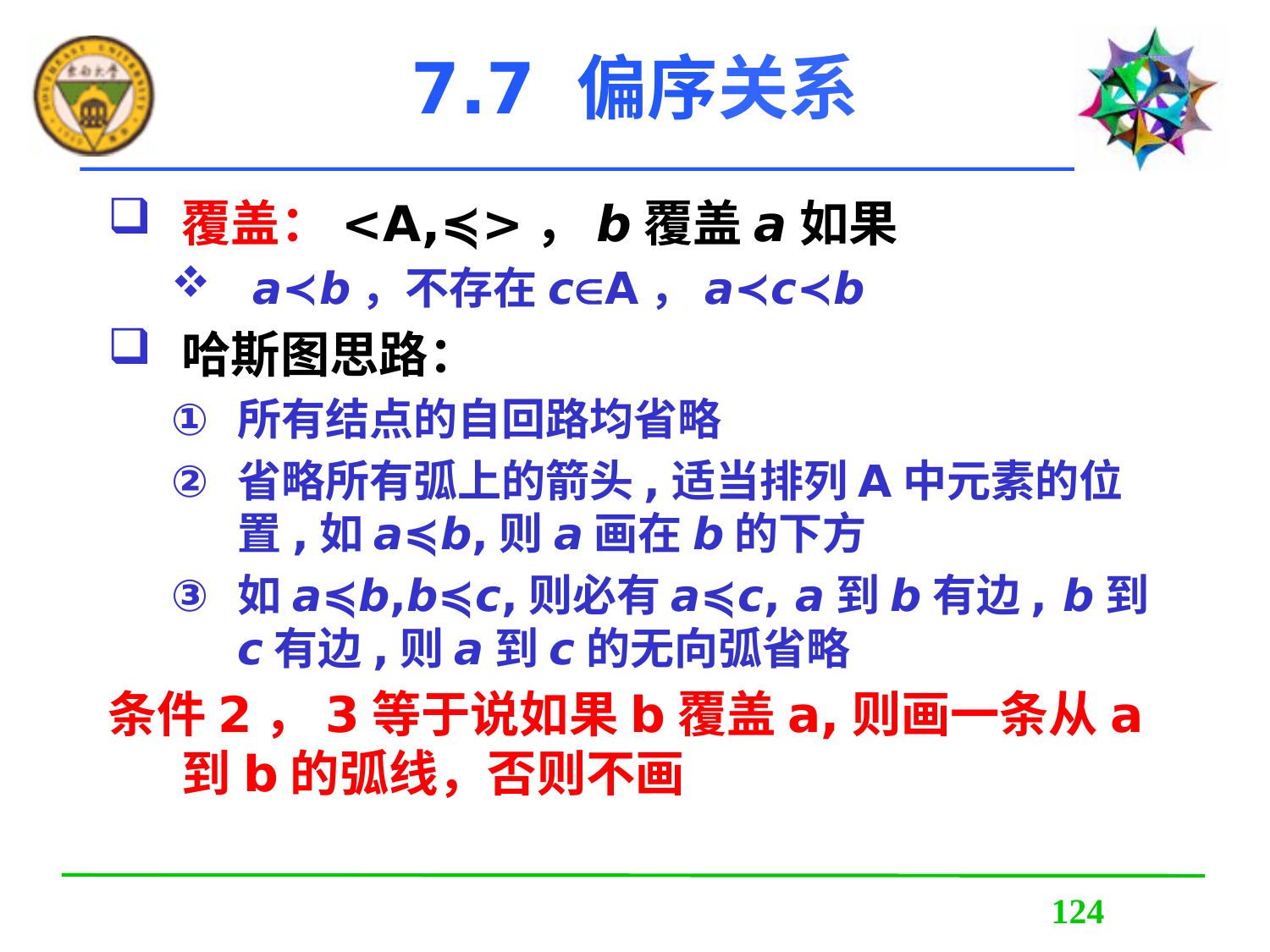

# 7.7 偏序关系
覆盖：<A,≼>，b覆盖a如果
 a≺b，不存在c∈A，a≺c≺b
哈斯图思路：
所有结点的自回路均省略
省略所有弧上的箭头,适当排列A中元素的位置,如a≼b,则a画在b的下方
如a≼b,b≼c,则必有a≼c, a到b有边, b到c有边,则a到c的无向弧省略
条件2，3等于说如果b覆盖a,则画一条从a到b的弧线，否则不画